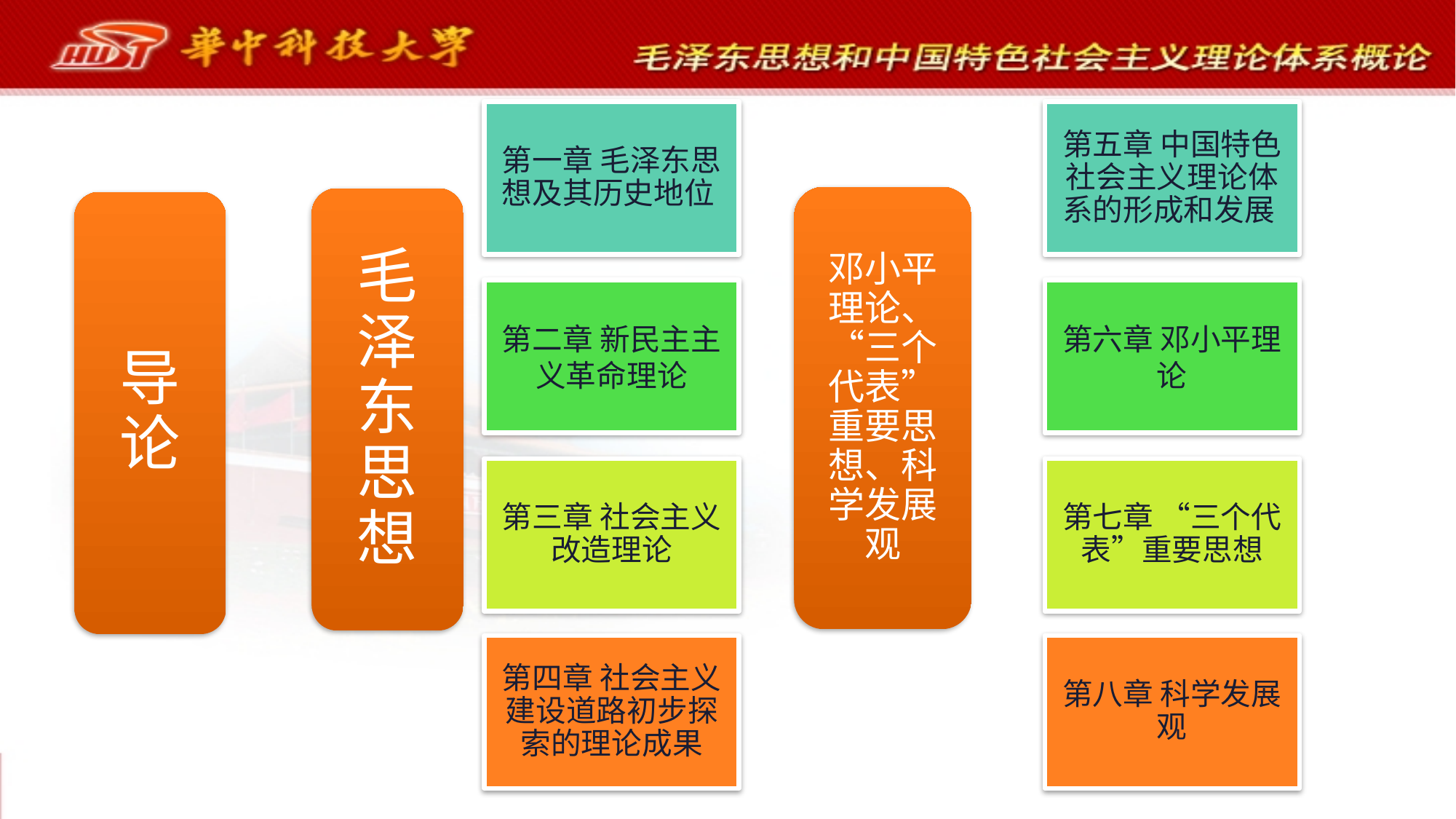

第五章 中国特色社会主义理论体系的形成和发展
第六章 邓小平理论
第七章 “三个代表”重要思想
第八章 科学发展观
第一章 毛泽东思想及其历史地位
第二章 新民主主义革命理论
第三章 社会主义改造理论
第四章 社会主义建设道路初步探索的理论成果

邓小平理论、“三个代表”重要思想、科学发展观

毛泽东思想

导论